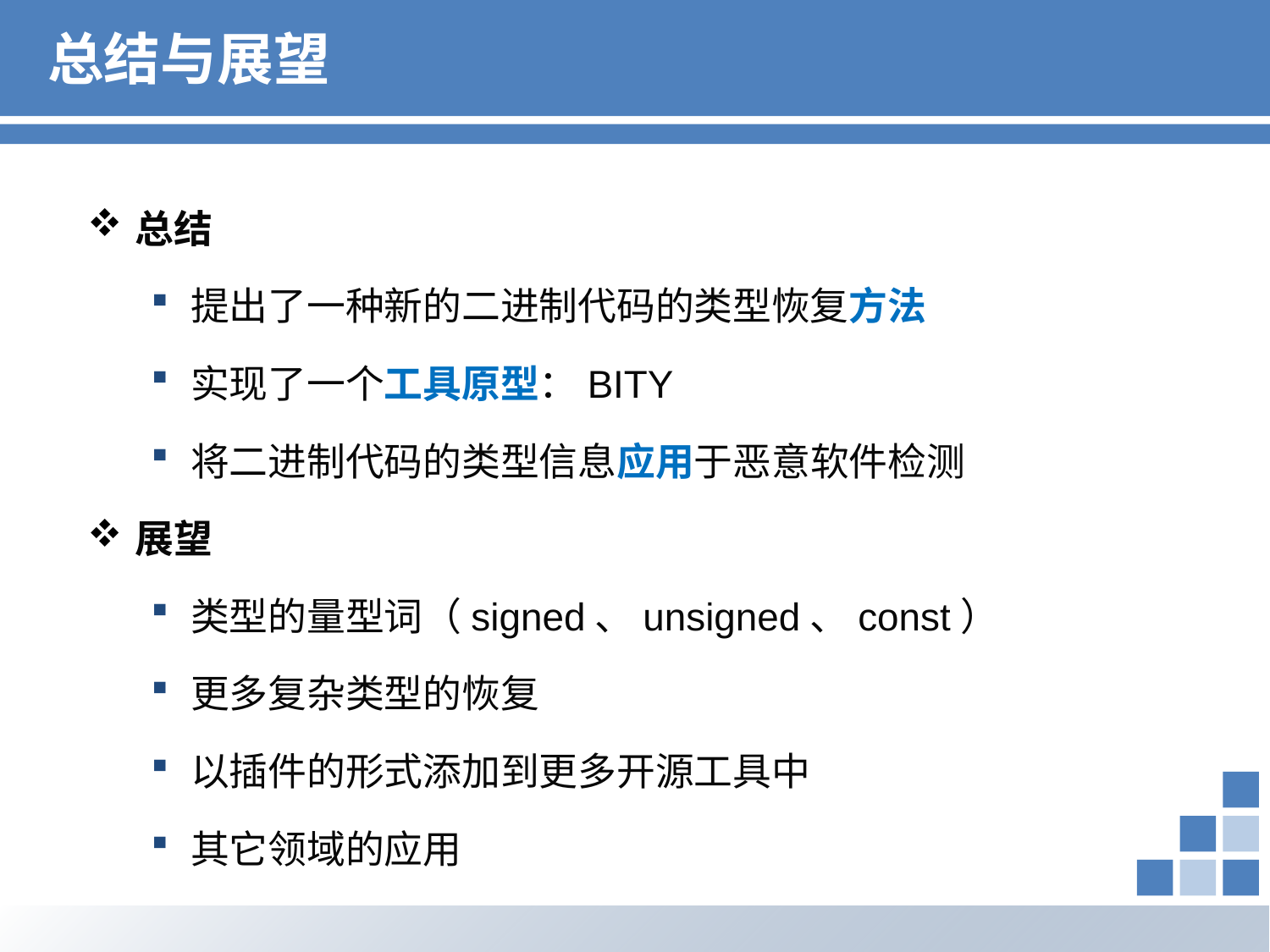

# 总结与展望

总结
提出了一种新的二进制代码的类型恢复方法
实现了一个工具原型：BITY
将二进制代码的类型信息应用于恶意软件检测
展望
类型的量型词（signed、unsigned、const）
更多复杂类型的恢复
以插件的形式添加到更多开源工具中
其它领域的应用